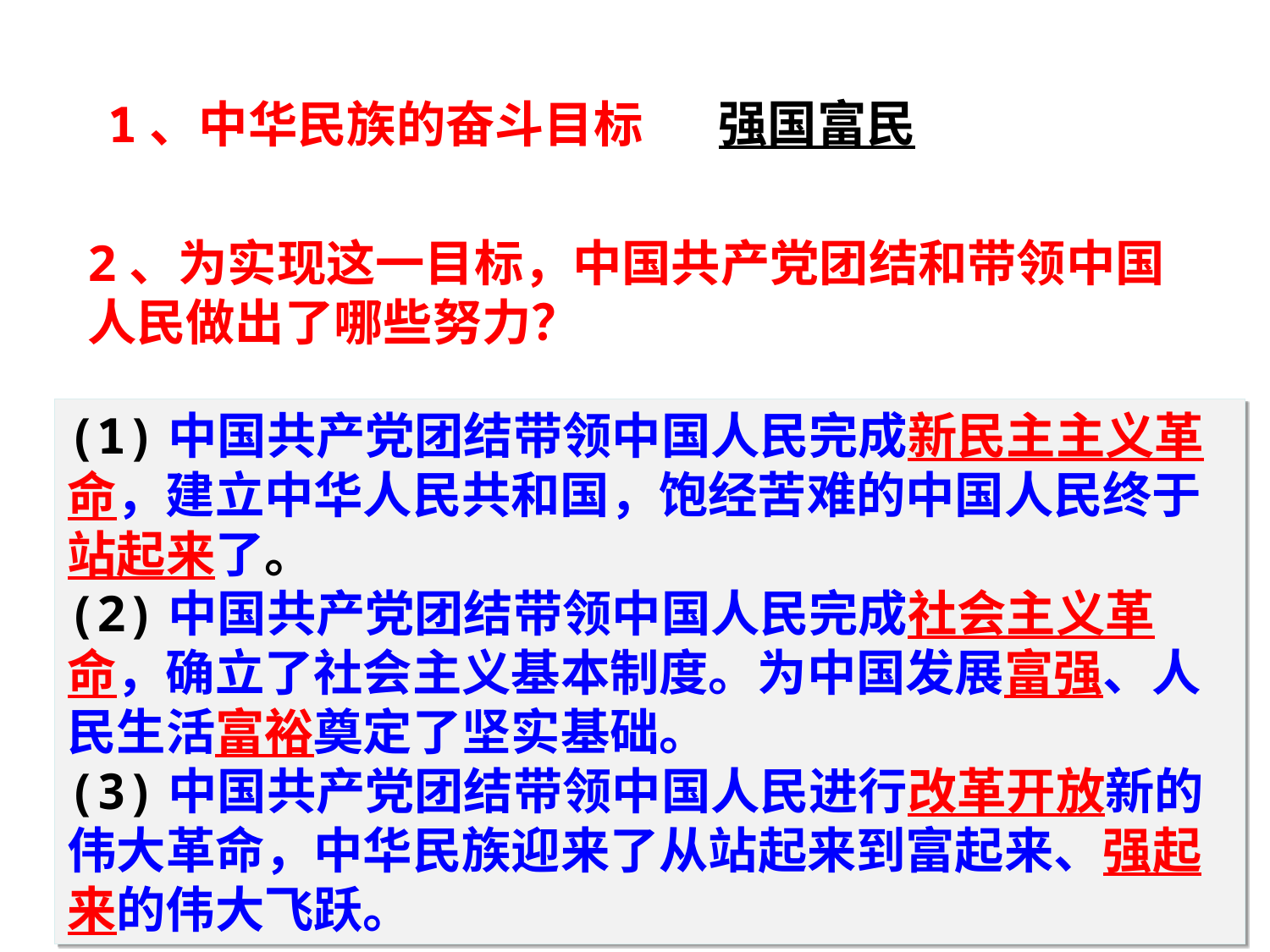

1、中华民族的奋斗目标

强国富民
2、为实现这一目标，中国共产党团结和带领中国人民做出了哪些努力？
(1)中国共产党团结带领中国人民完成新民主主义革命，建立中华人民共和国，饱经苦难的中国人民终于站起来了。
(2)中国共产党团结带领中国人民完成社会主义革命，确立了社会主义基本制度。为中国发展富强、人民生活富裕奠定了坚实基础。
(3)中国共产党团结带领中国人民进行改革开放新的伟大革命，中华民族迎来了从站起来到富起来、强起来的伟大飞跃。